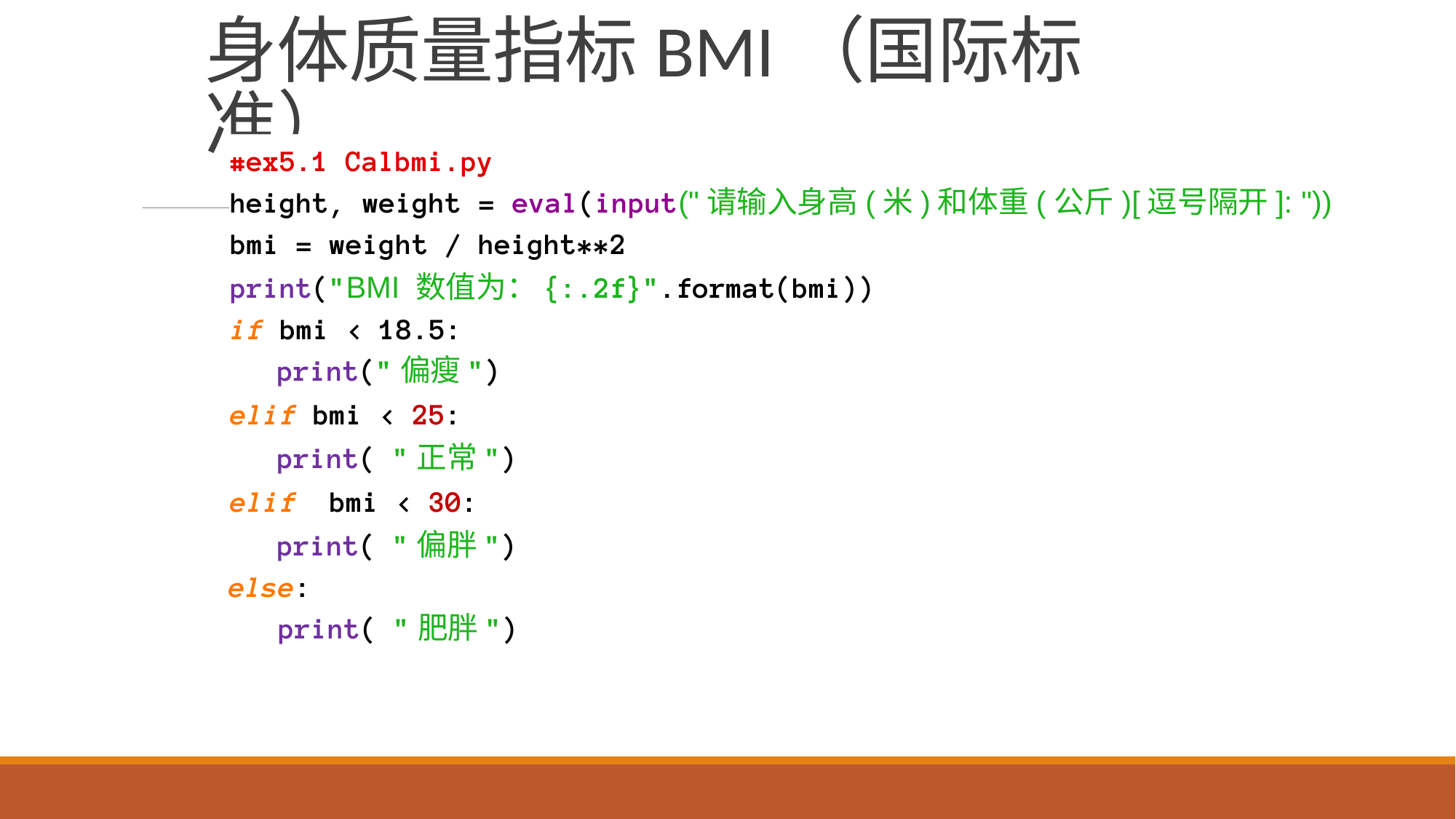

# 身体质量指标BMI（国际标准）
#ex5.1 Calbmi.py
height, weight = eval(input("请输入身高(米)和体重(公斤)[逗号隔开]: "))
bmi = weight / height**2
print("BMI 数值为：{:.2f}".format(bmi))
if bmi < 18.5:
print("偏瘦")
elif bmi < 25:
	print( "正常")
elif  bmi < 30:
	print( "偏胖")
else:
   print( "肥胖")
| 分类 | 国际BMI值 | 国内BMI值 |
| --- | --- | --- |
| 偏瘦 | <18.5 | <18.5 |
| 正常 | 18.5 ~ 25 | 18.5 ~ 24 |
| 偏胖 | 25 ~ 30 | 24 ~ 28 |
| 肥胖 | ≥30 | ≥28 |